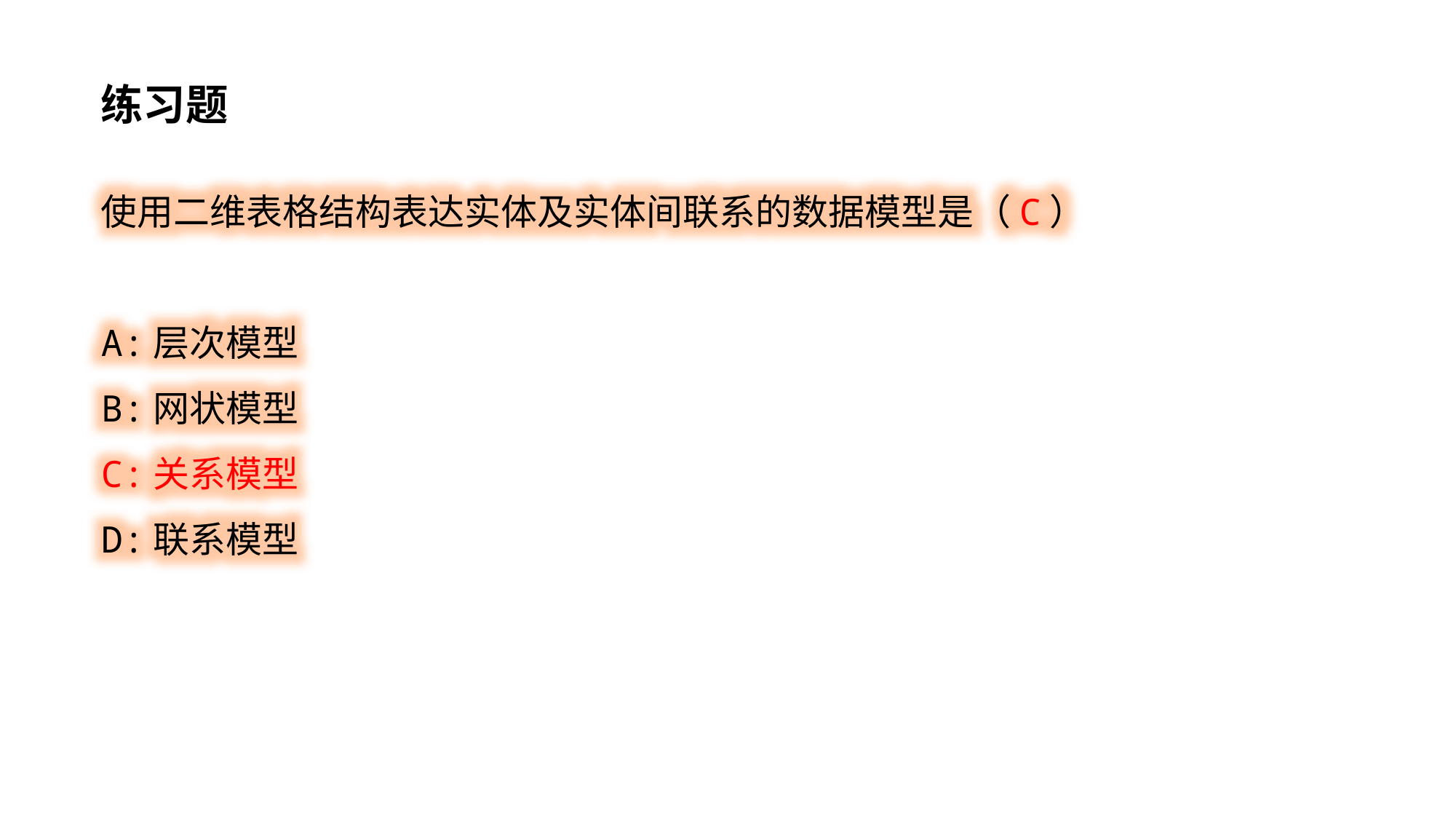

练习题
使用二维表格结构表达实体及实体间联系的数据模型是（C）

A:层次模型
B:网状模型
C:关系模型
D:联系模型